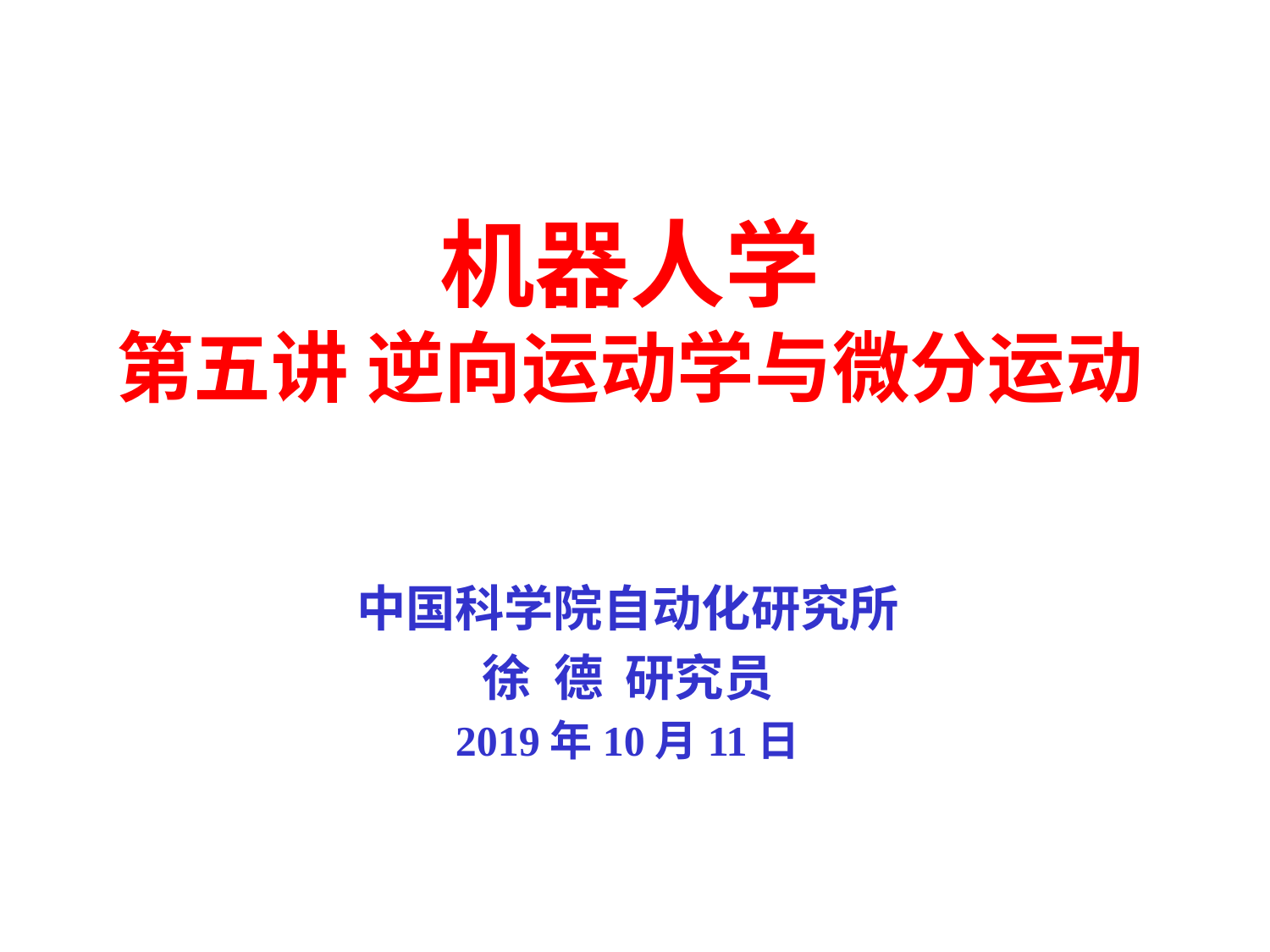

机器人学
第五讲 逆向运动学与微分运动

中国科学院自动化研究所
徐  德  研究员
2019年10月11日